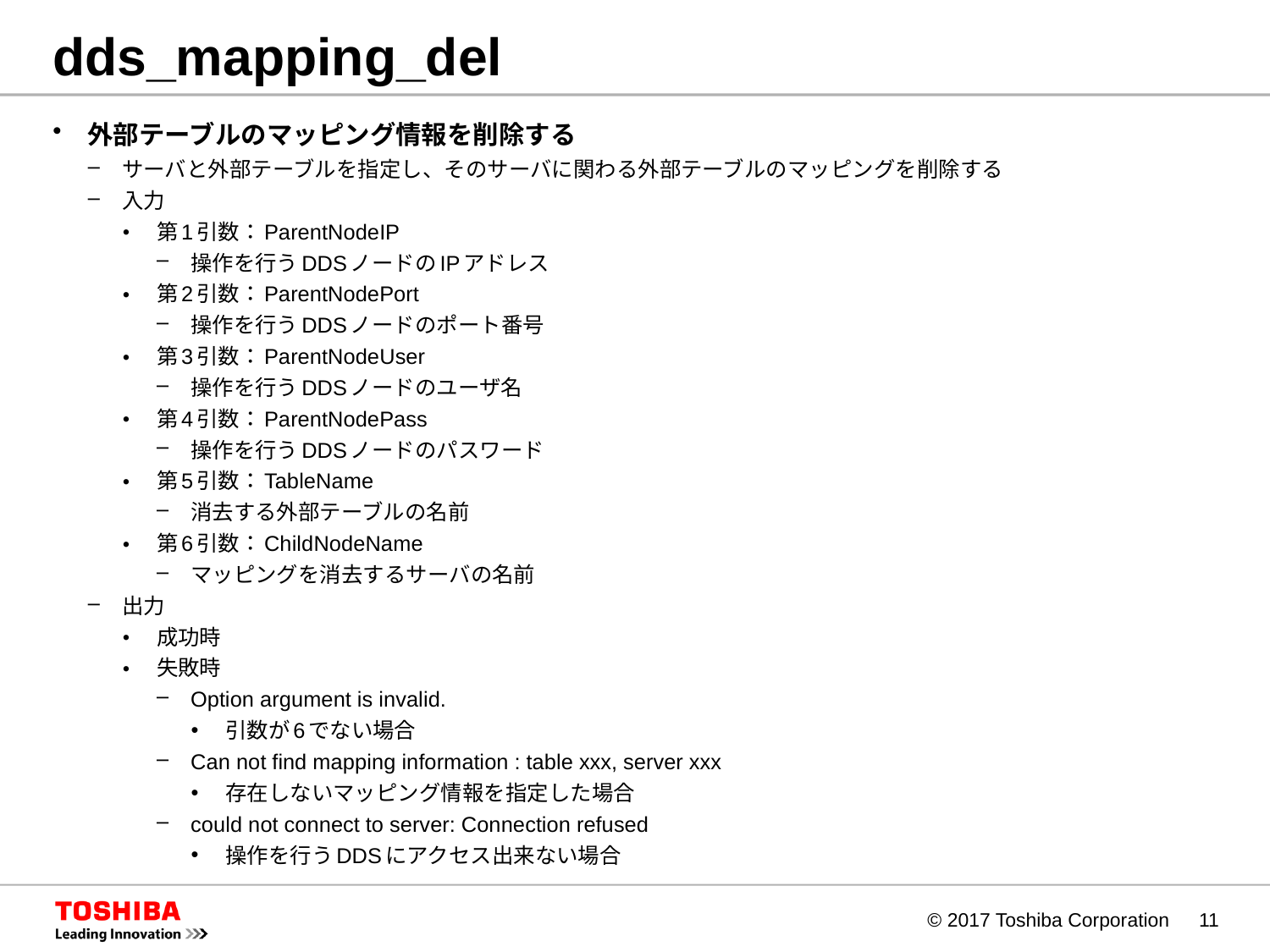

# dds_mapping_del
外部テーブルのマッピング情報を削除する
サーバと外部テーブルを指定し、そのサーバに関わる外部テーブルのマッピングを削除する
入力
第1引数：ParentNodeIP
操作を行うDDSノードのIPアドレス
第2引数：ParentNodePort
操作を行うDDSノードのポート番号
第3引数：ParentNodeUser
操作を行うDDSノードのユーザ名
第4引数：ParentNodePass
操作を行うDDSノードのパスワード
第5引数：TableName
消去する外部テーブルの名前
第6引数：ChildNodeName
マッピングを消去するサーバの名前
出力
成功時
失敗時
Option argument is invalid.
引数が6でない場合
Can not find mapping information : table xxx, server xxx
存在しないマッピング情報を指定した場合
could not connect to server: Connection refused
操作を行うDDSにアクセス出来ない場合